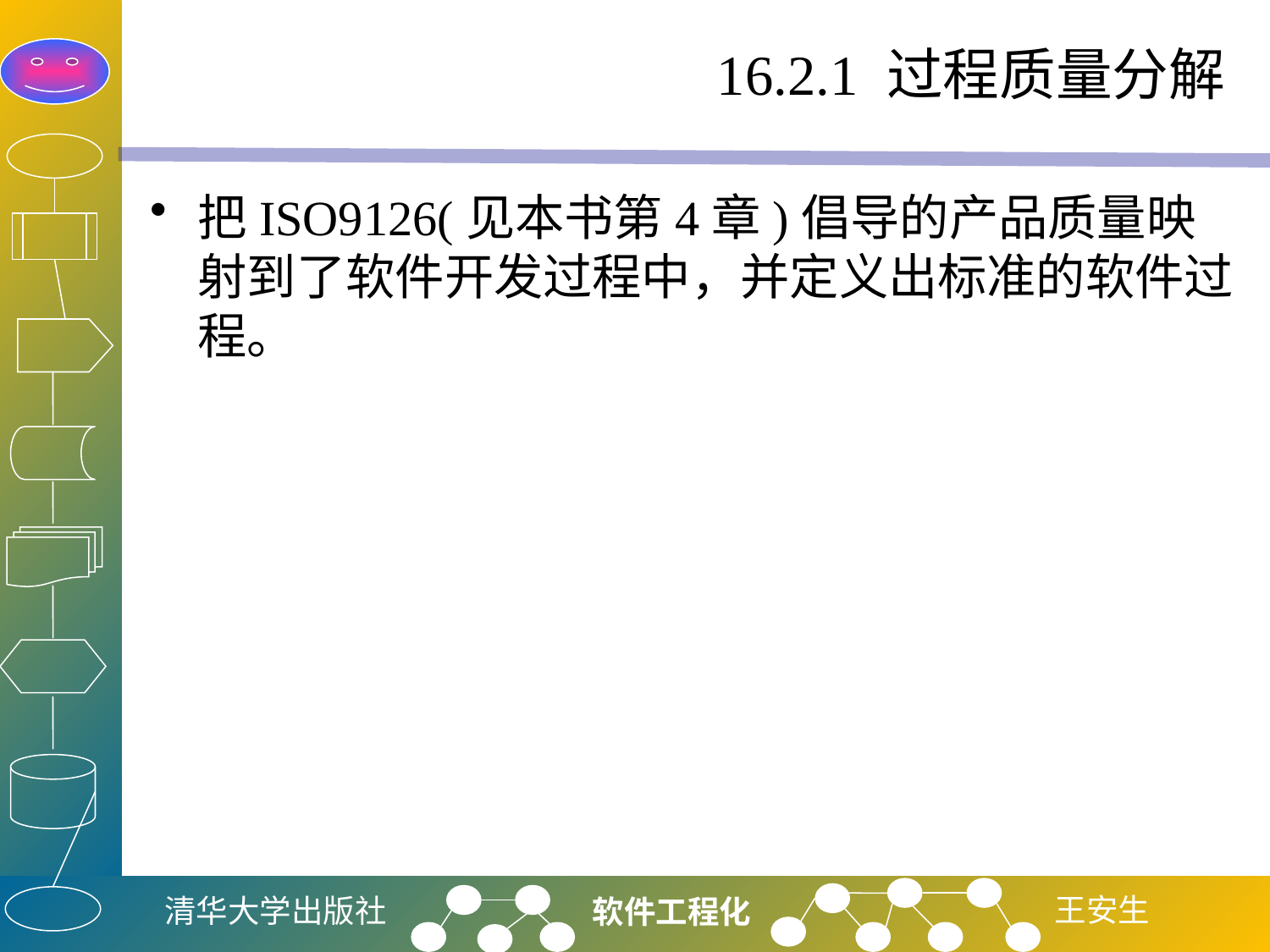

# 16.2.1 过程质量分解
把ISO9126(见本书第4章)倡导的产品质量映射到了软件开发过程中，并定义出标准的软件过程。